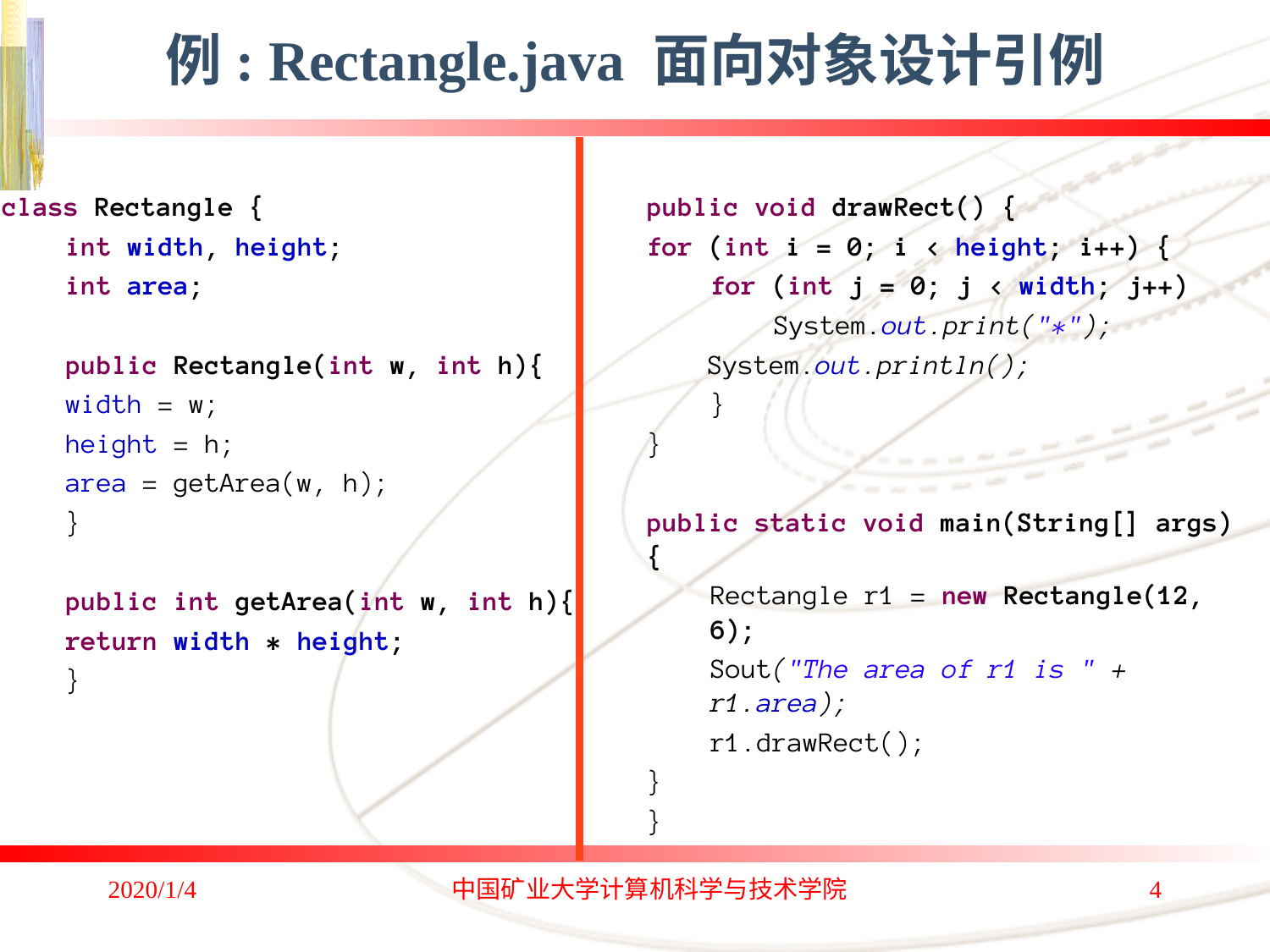

# 例: Rectangle.java 面向对象设计引例
class Rectangle {
int width, height;
int area;

public Rectangle(int w, int h){
width = w;
height = h;
area = getArea(w, h);
}

public int getArea(int w, int h){
return width * height;
}

public void drawRect() {
for (int i = 0; i < height; i++) {
for (int j = 0; j < width; j++)
System.out.print("*");
System.out.println();
}
}

public static void main(String[] args) {
Rectangle r1 = new Rectangle(12, 6);
Sout("The area of r1 is " + r1.area);
r1.drawRect();
}
}
2020/1/4
中国矿业大学计算机科学与技术学院
4